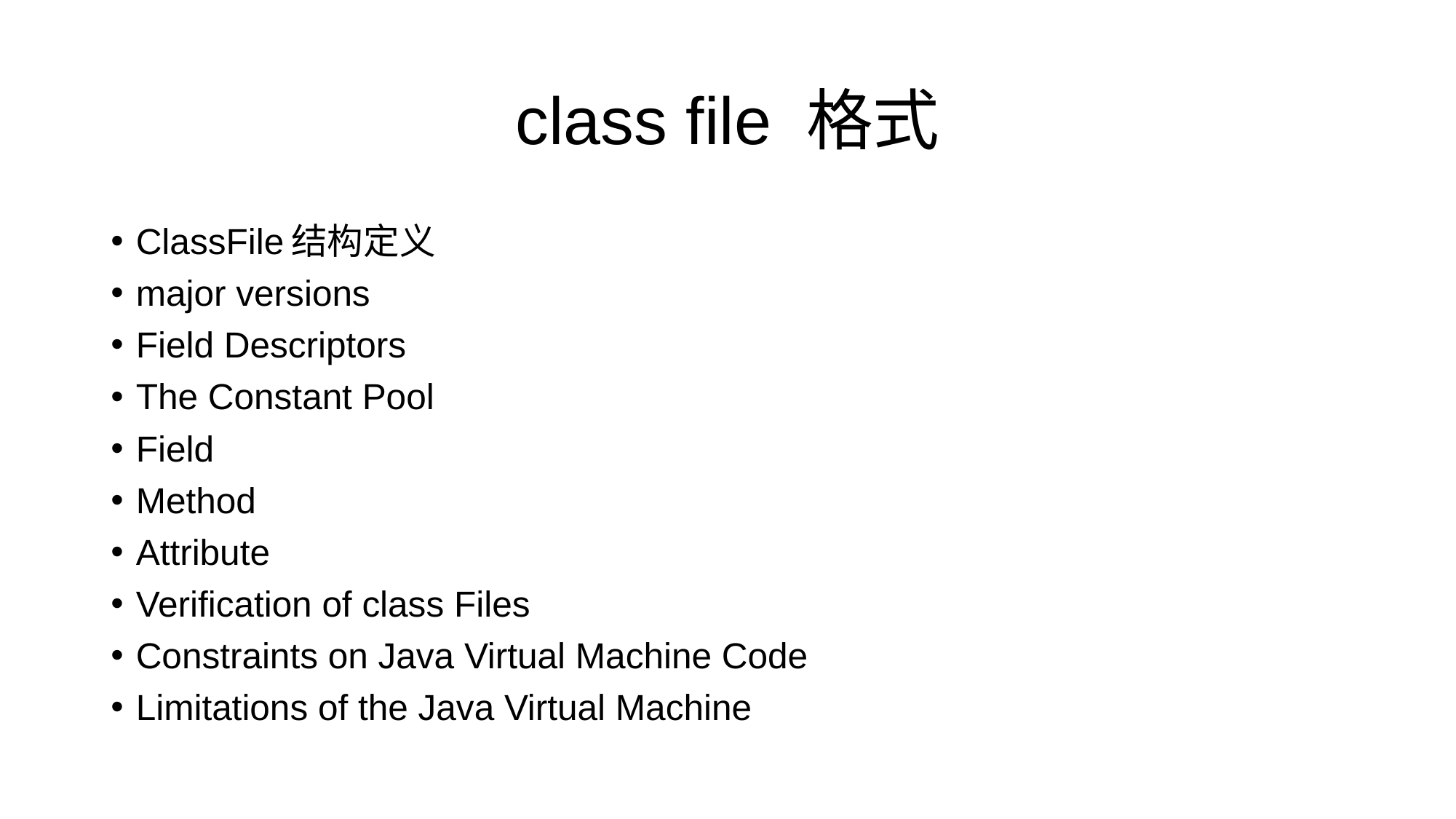

# class file 格式
ClassFile结构定义
major versions
Field Descriptors
The Constant Pool
Field
Method
Attribute
Verification of class Files
Constraints on Java Virtual Machine Code
Limitations of the Java Virtual Machine